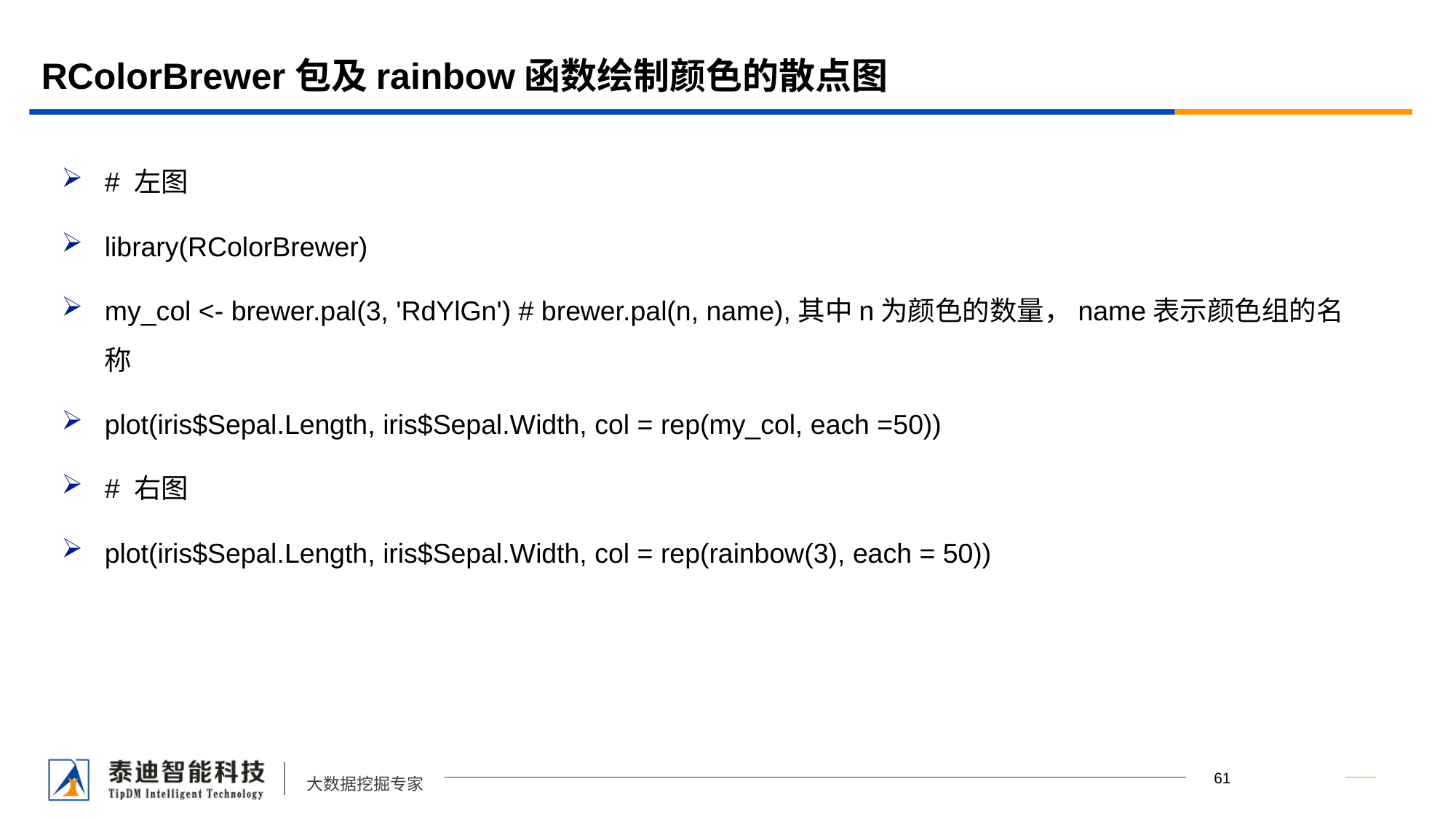

# RColorBrewer包及rainbow函数绘制颜色的散点图
# 左图
library(RColorBrewer)
my_col <- brewer.pal(3, 'RdYlGn') # brewer.pal(n, name),其中n为颜色的数量，name表示颜色组的名称
plot(iris$Sepal.Length, iris$Sepal.Width, col = rep(my_col, each =50))
# 右图
plot(iris$Sepal.Length, iris$Sepal.Width, col = rep(rainbow(3), each = 50))